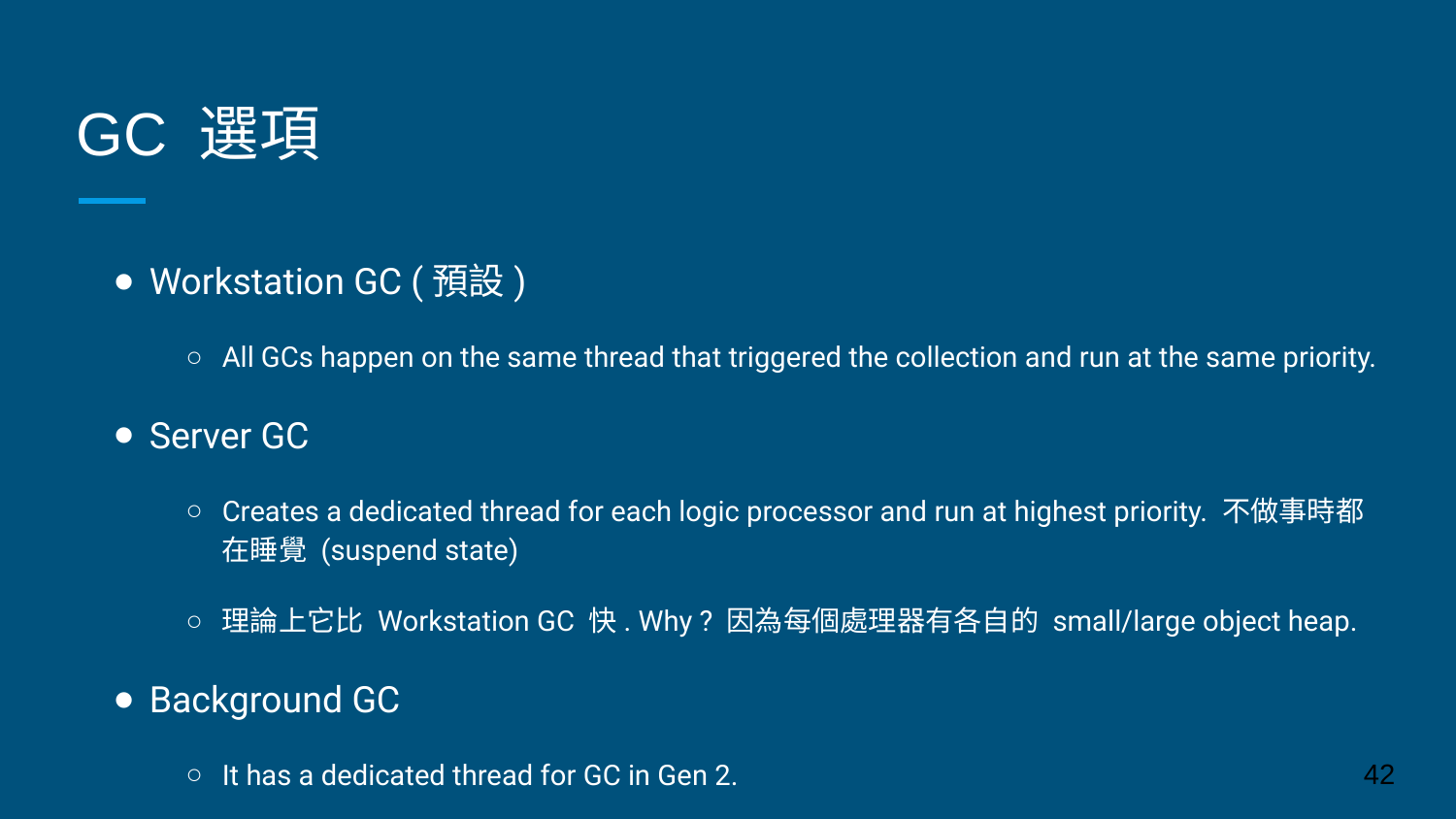

# GC 選項
Workstation GC (預設)
All GCs happen on the same thread that triggered the collection and run at the same priority.
Server GC
Creates a dedicated thread for each logic processor and run at highest priority. 不做事時都在睡覺 (suspend state)
理論上它比 Workstation GC 快. Why ? 因為每個處理器有各自的 small/large object heap.
Background GC
It has a dedicated thread for GC in Gen 2.
Low Latency Mode
Tell GC not to perform in Gen 2
42